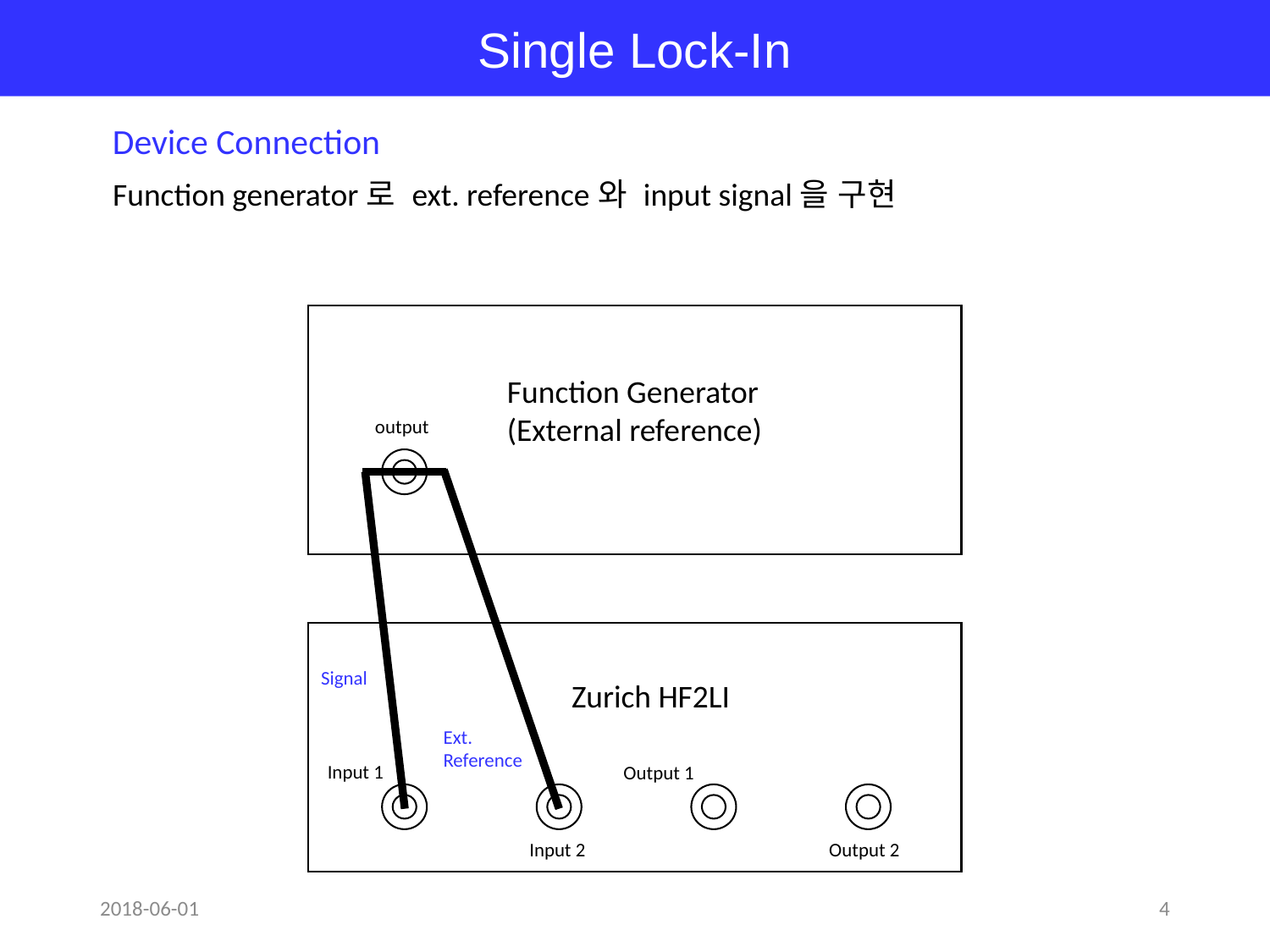

Single Lock-In
Device Connection
Function generator로 ext. reference와 input signal을 구현

Function Generator
(External reference)
output

Signal
Zurich HF2LI
Ext.
Reference
Input 1
Output 1

Input 2
Output 2
2018-06-01
4